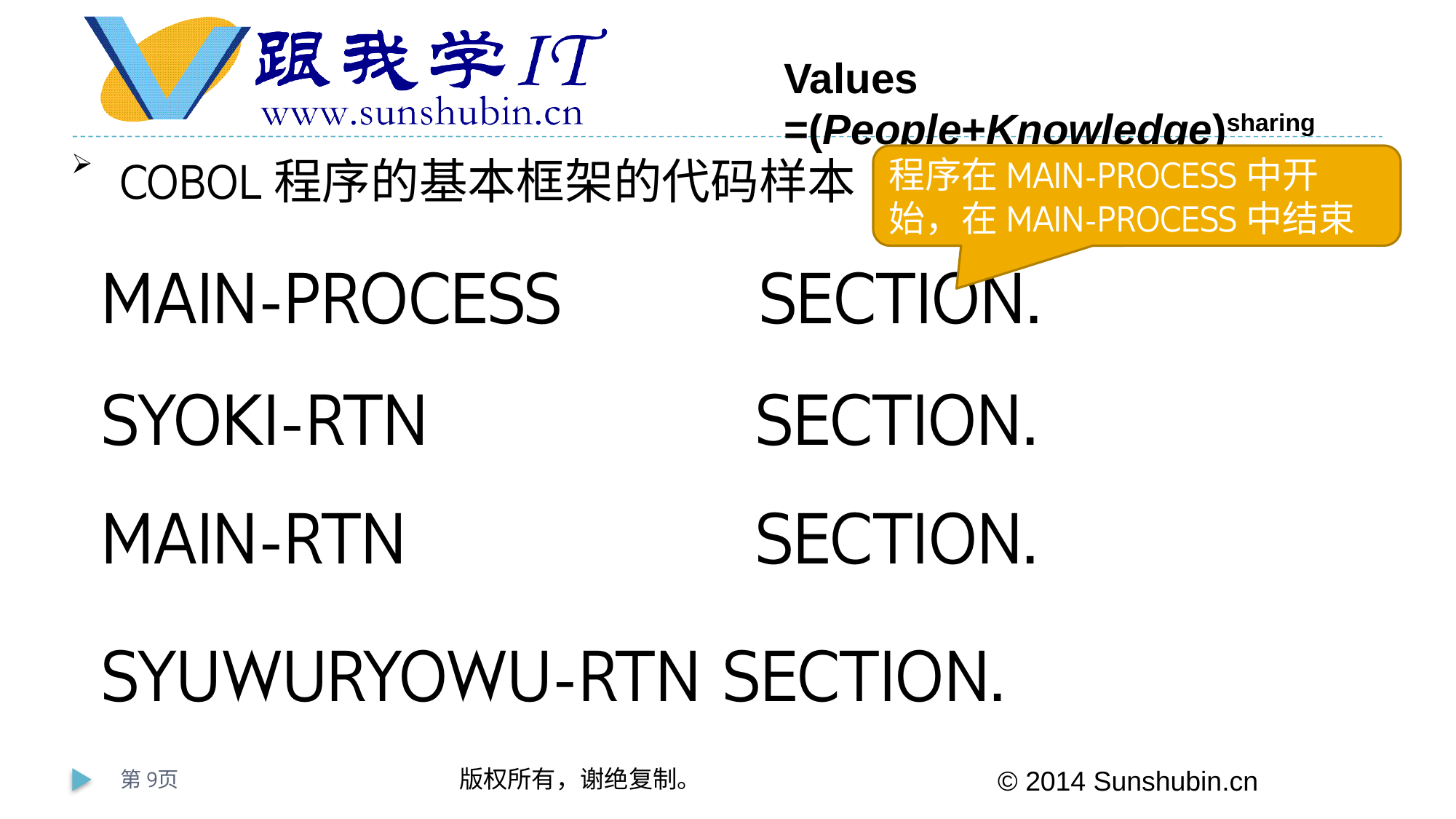

COBOL程序的基本框架的代码样本
程序在MAIN-PROCESS中开始，在MAIN-PROCESS中结束
MAIN-PROCESS         SECTION.
SYOKI-RTN               SECTION.
MAIN-RTN                SECTION.
SYUWURYOWU-RTN SECTION.
第9页